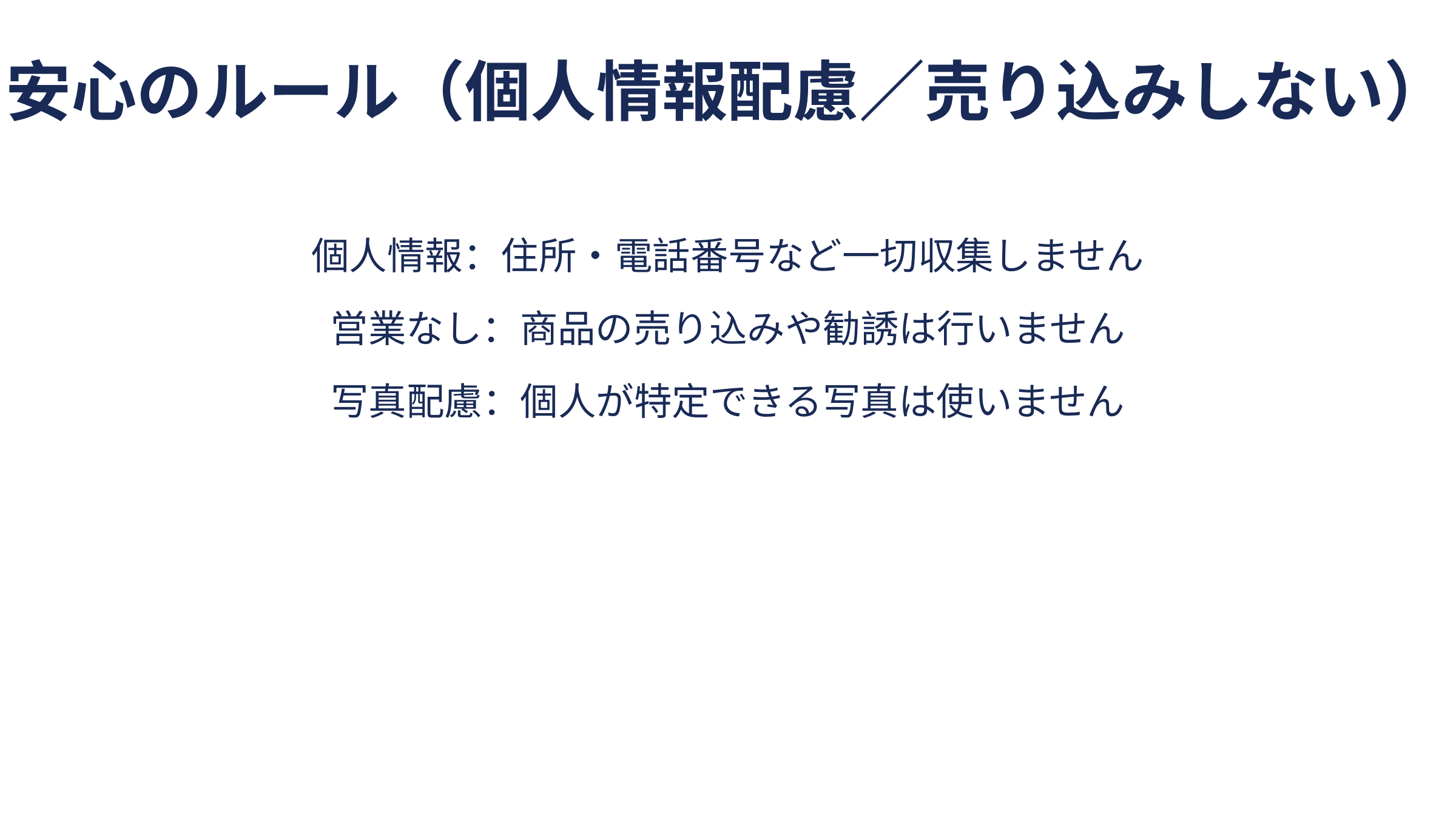

#
安心のルール（個人情報配慮／売り込みしない）
個人情報：住所・電話番号など一切収集しません

営業なし：商品の売り込みや勧誘は行いません

写真配慮：個人が特定できる写真は使いません